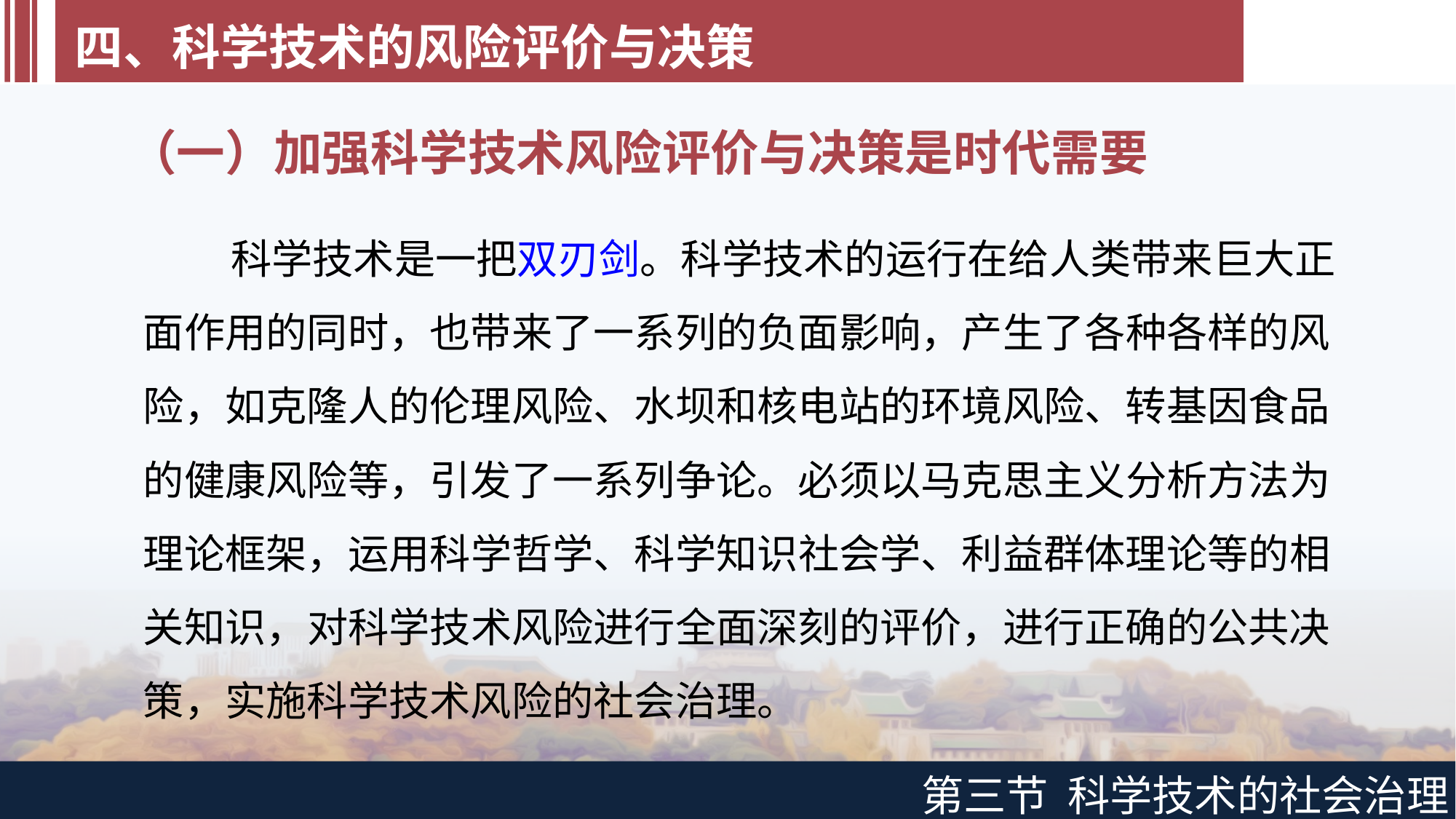

四、科学技术的风险评价与决策
（一）加强科学技术风险评价与决策是时代需要
科学技术是一把双刃剑。科学技术的运行在给人类带来巨大正面作用的同时，也带来了一系列的负面影响，产生了各种各样的风险，如克隆人的伦理风险、水坝和核电站的环境风险、转基因食品的健康风险等，引发了一系列争论。必须以马克思主义分析方法为理论框架，运用科学哲学、科学知识社会学、利益群体理论等的相关知识，对科学技术风险进行全面深刻的评价，进行正确的公共决策，实施科学技术风险的社会治理。
第三节  科学技术的社会治理